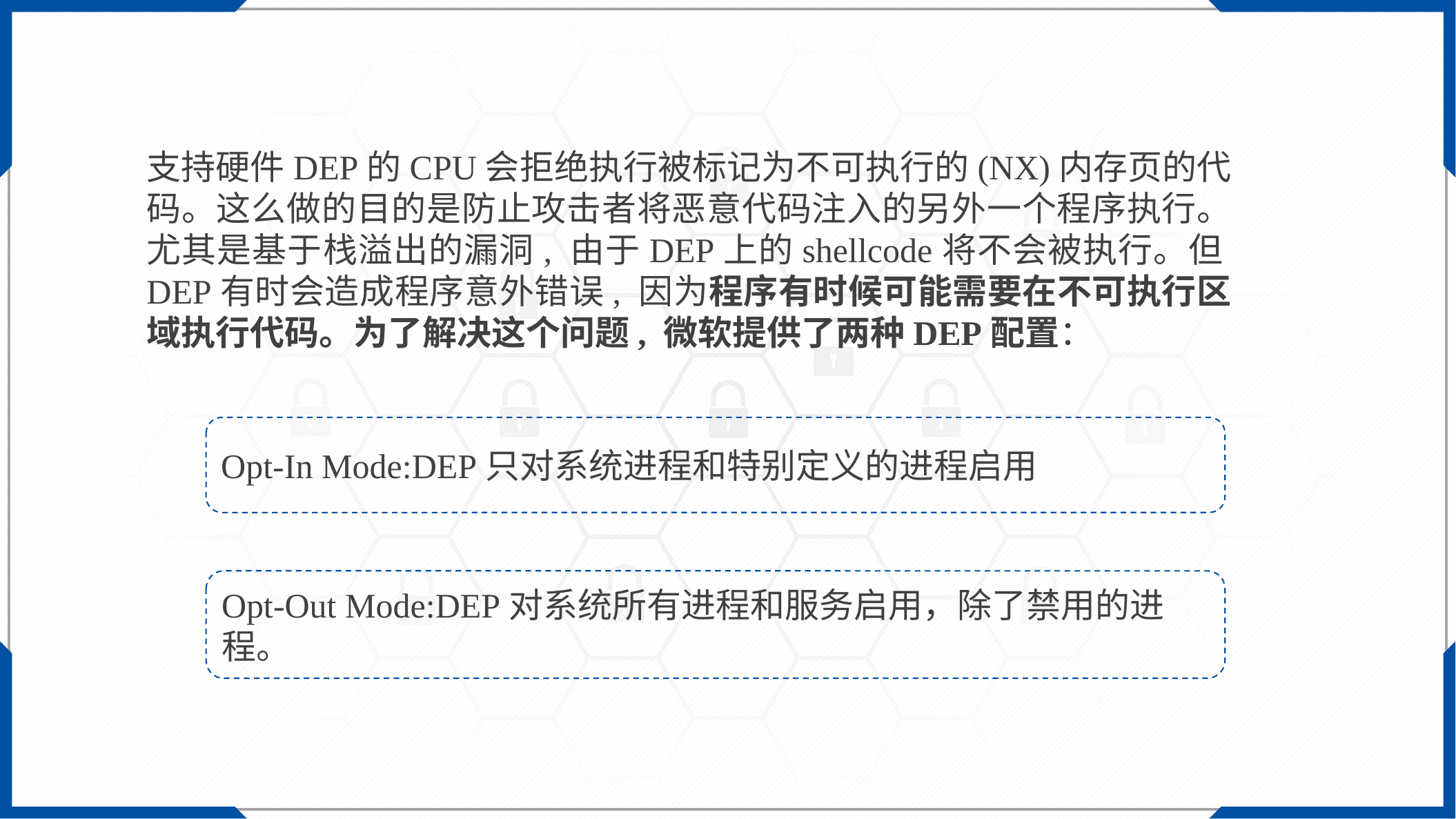

支持硬件DEP的CPU会拒绝执行被标记为不可执行的(NX)内存页的代码。这么做的目的是防止攻击者将恶意代码注入的另外一个程序执行。尤其是基于栈溢出的漏洞, 由于DEP上的shellcode将不会被执行。但DEP有时会造成程序意外错误, 因为程序有时候可能需要在不可执行区域执行代码。为了解决这个问题, 微软提供了两种DEP配置：
Opt-In Mode:DEP只对系统进程和特别定义的进程启用
Opt-Out Mode:DEP对系统所有进程和服务启用，除了禁用的进程。